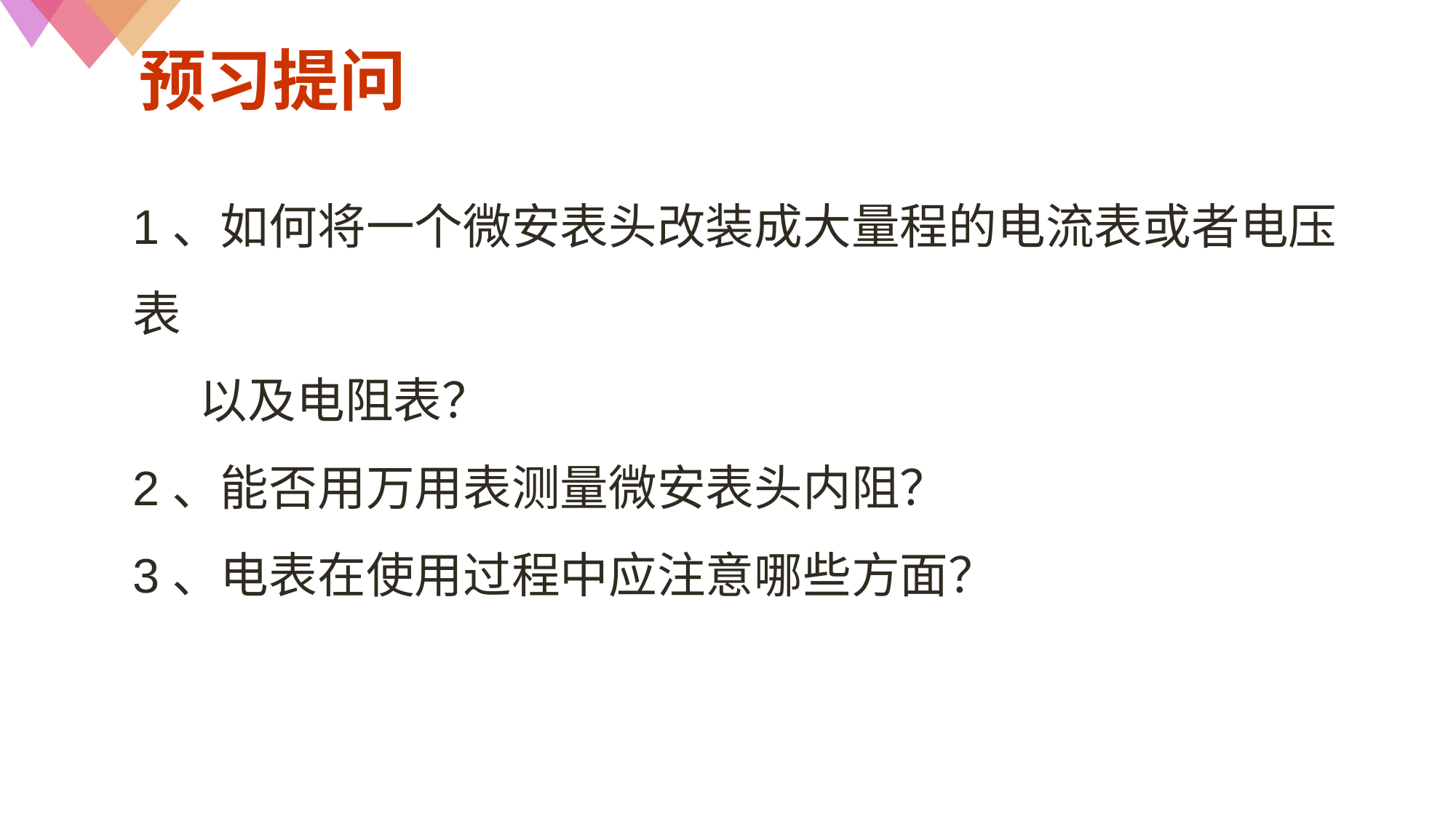

预习提问
二

1、如何将一个微安表头改装成大量程的电流表或者电压表
     以及电阻表？
2、能否用万用表测量微安表头内阻？
3、电表在使用过程中应注意哪些方面？
3